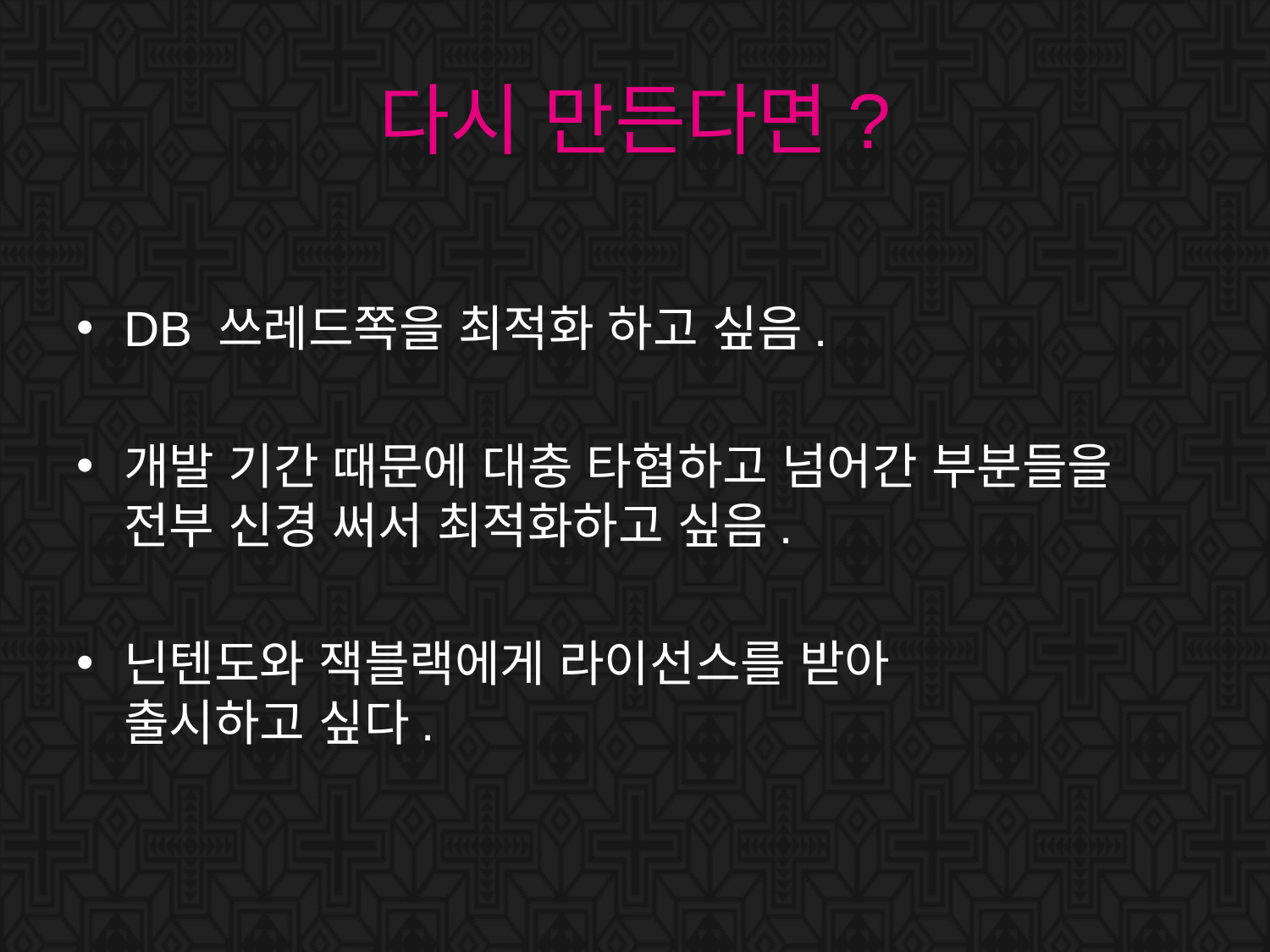

# 다시 만든다면?

DB 쓰레드쪽을 최적화 하고 싶음.

개발 기간 때문에 대충 타협하고 넘어간 부분들을 전부 신경 써서 최적화하고 싶음.

닌텐도와 잭블랙에게 라이선스를 받아
출시하고 싶다.